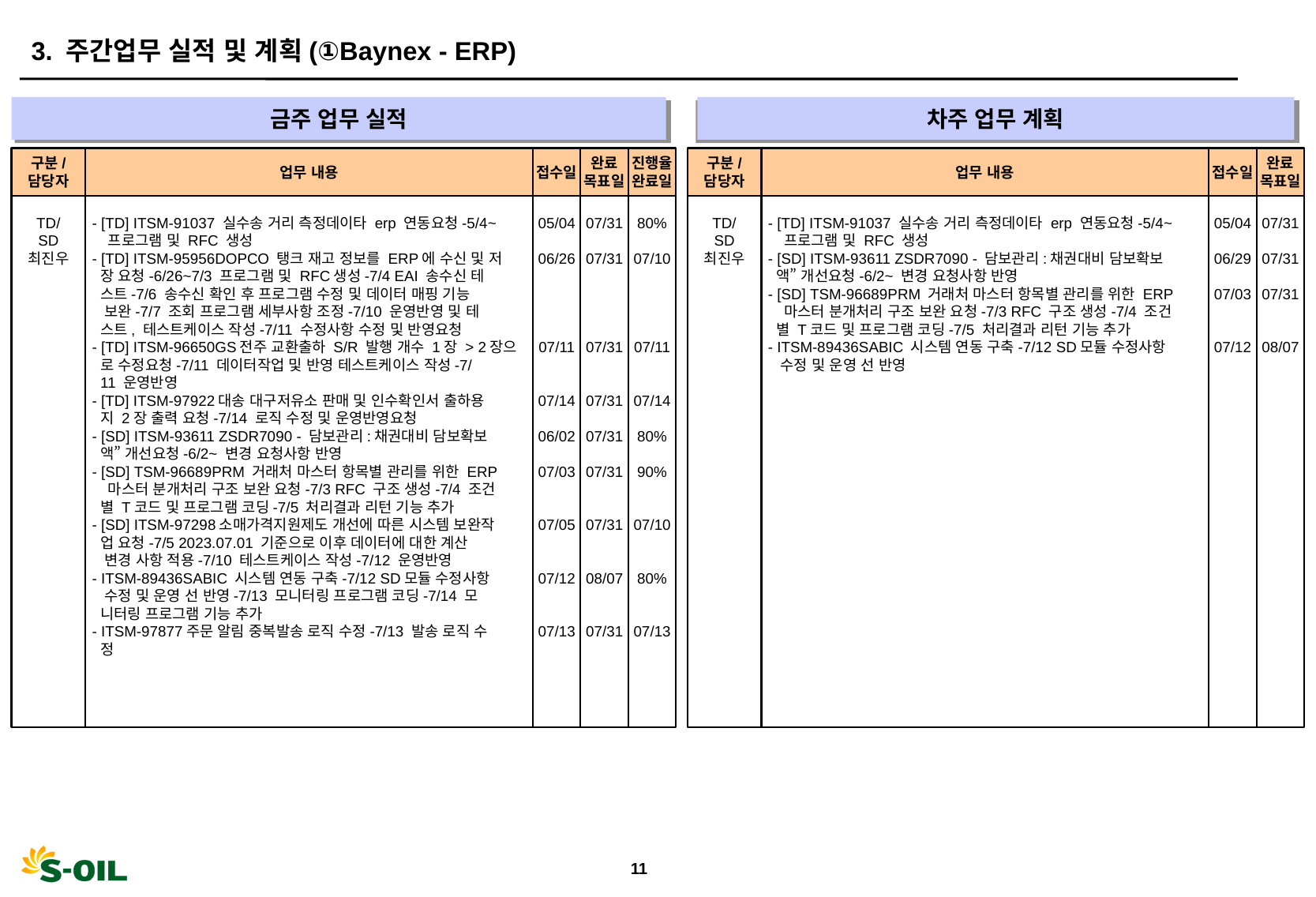

3. 주간업무 실적 및 계획(①Baynex - ERP)
금주 업무 실적
차주 업무 계획
" "
" "
구분/
담당자
업무 내용
접수일
완료
목표일
진행율
완료일
구분/
담당자
업무 내용
접수일
완료
목표일
TD/
SD
최진우

- [TD] ITSM-91037 실수송 거리 측정데이타 erp 연동요청-5/4~
   프로그램 및 RFC 생성
- [TD] ITSM-95956DOPCO 탱크 재고 정보를 ERP에 수신 및 저
  장 요청-6/26~7/3 프로그램 및 RFC생성-7/4 EAI 송수신 테
  스트-7/6 송수신 확인 후 프로그램 수정 및 데이터 매핑 기능
   보완-7/7 조회 프로그램 세부사항 조정-7/10 운영반영 및 테
  스트, 테스트케이스 작성-7/11 수정사항 수정 및 반영요청
- [TD] ITSM-96650GS전주 교환출하 S/R 발행 개수 1장 > 2장으
  로 수정요청-7/11 데이터작업 및 반영 테스트케이스 작성-7/
  11 운영반영
- [TD] ITSM-97922대송 대구저유소 판매 및 인수확인서 출하용
  지 2장 출력 요청-7/14 로직 수정 및 운영반영요청
- [SD] ITSM-93611 ZSDR7090 - 담보관리:채권대비 담보확보
  액” 개선요청-6/2~ 변경 요청사항 반영
- [SD] TSM-96689PRM 거래처 마스터 항목별 관리를 위한 ERP
   마스터 분개처리 구조 보완 요청-7/3 RFC 구조 생성-7/4 조건
  별 T코드 및 프로그램 코딩-7/5 처리결과 리턴 기능 추가
- [SD] ITSM-97298소매가격지원제도 개선에 따른 시스템 보완작
  업 요청-7/5 2023.07.01 기준으로 이후 데이터에 대한 계산
   변경 사항 적용-7/10 테스트케이스 작성-7/12 운영반영
- ITSM-89436SABIC 시스템 연동 구축-7/12 SD모듈 수정사항
   수정 및 운영 선 반영-7/13 모니터링 프로그램 코딩-7/14 모
  니터링 프로그램 기능 추가
- ITSM-97877주문 알림 중복발송 로직 수정-7/13 발송 로직 수
  정
05/04
06/26
07/11
07/14
06/02
07/03
07/05
07/12
07/13
07/31
07/31
07/31
07/31
07/31
07/31
07/31
08/07
07/31
80%
07/10
07/11
07/14
80%
90%
07/10
80%
07/13
TD/
SD
최진우

- [TD] ITSM-91037 실수송 거리 측정데이타 erp 연동요청-5/4~
   프로그램 및 RFC 생성
- [SD] ITSM-93611 ZSDR7090 - 담보관리:채권대비 담보확보
  액” 개선요청-6/2~ 변경 요청사항 반영
- [SD] TSM-96689PRM 거래처 마스터 항목별 관리를 위한 ERP
   마스터 분개처리 구조 보완 요청-7/3 RFC 구조 생성-7/4 조건
  별 T코드 및 프로그램 코딩-7/5 처리결과 리턴 기능 추가
- ITSM-89436SABIC 시스템 연동 구축-7/12 SD모듈 수정사항
   수정 및 운영 선 반영
05/04
06/29
07/03
07/12
07/31
07/31
07/31
08/07